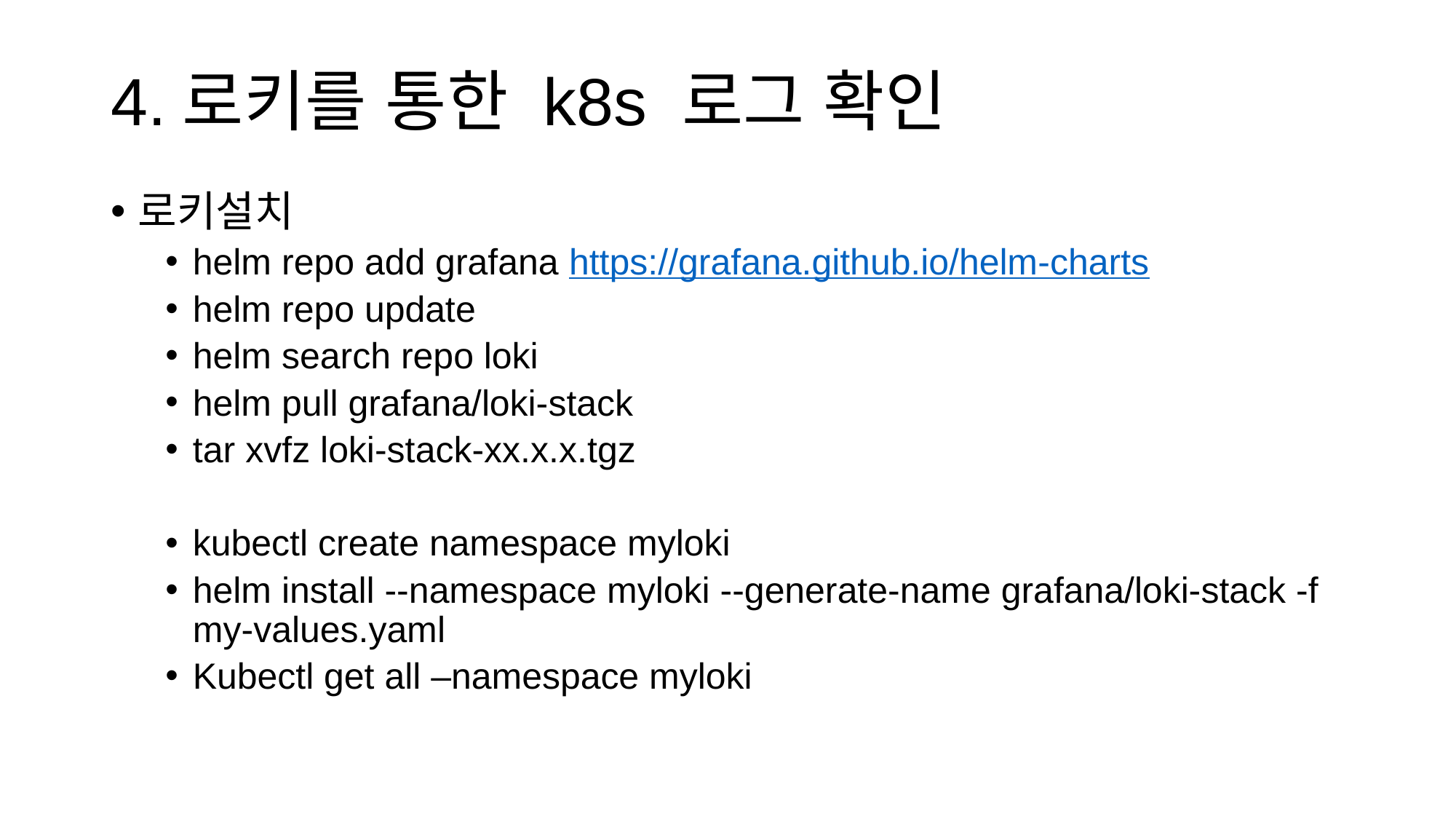

# 4.로키를 통한 k8s 로그 확인
로키설치
helm repo add grafana https://grafana.github.io/helm-charts
helm repo update
helm search repo loki
helm pull grafana/loki-stack
tar xvfz loki-stack-xx.x.x.tgz

kubectl create namespace myloki
helm install --namespace myloki --generate-name grafana/loki-stack -f my-values.yaml
Kubectl get all –namespace myloki